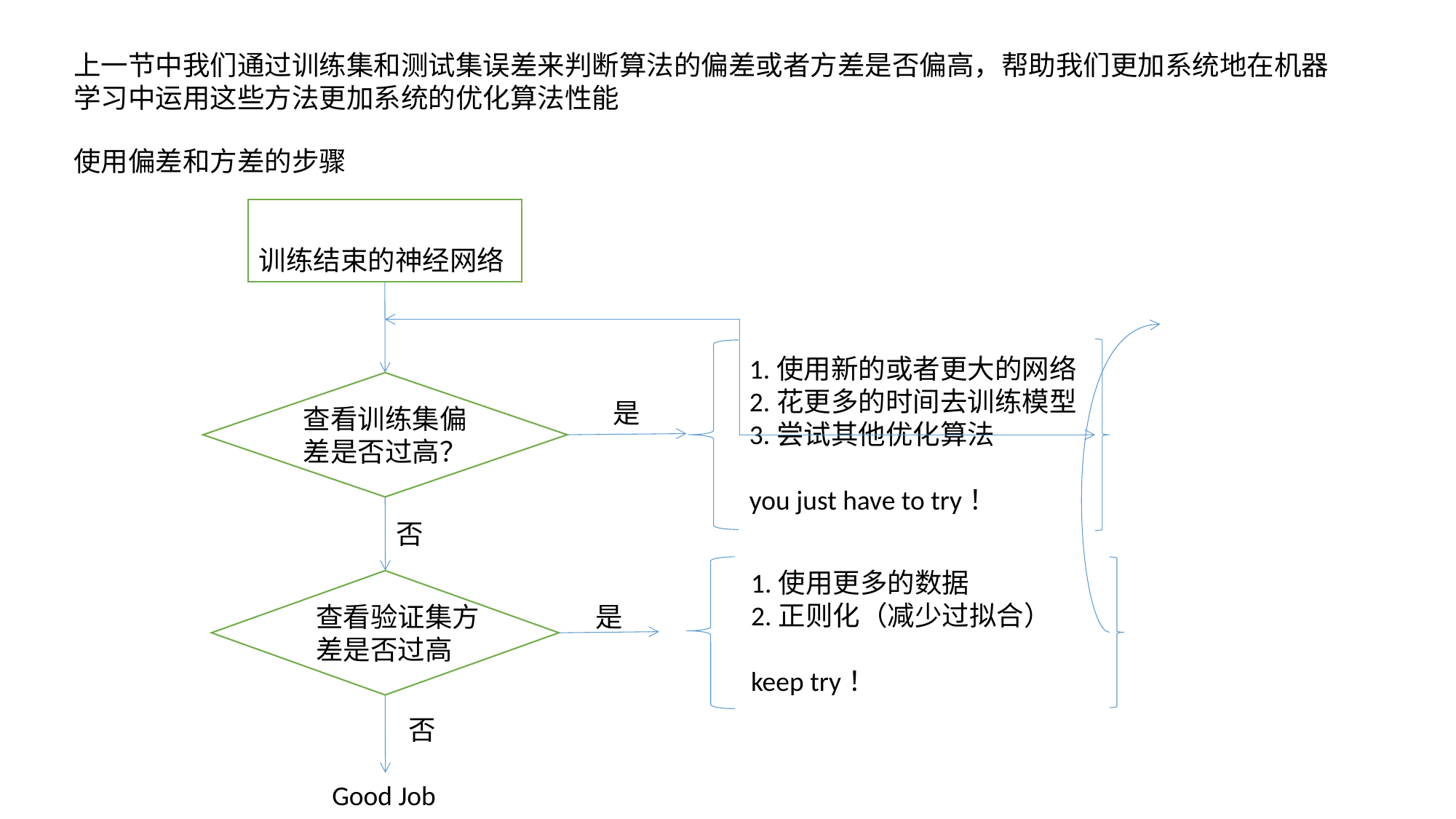

上一节中我们通过训练集和测试集误差来判断算法的偏差或者方差是否偏高，帮助我们更加系统地在机器学习中运用这些方法更加系统的优化算法性能
使用偏差和方差的步骤

训练结束的神经网络

1.使用新的或者更大的网络
2.花更多的时间去训练模型
3.尝试其他优化算法

you just have to try！

是
查看训练集偏
差是否过高？
否

1.使用更多的数据
2.正则化（减少过拟合）

keep try！

查看验证集方
差是否过高
是
否
Good Job